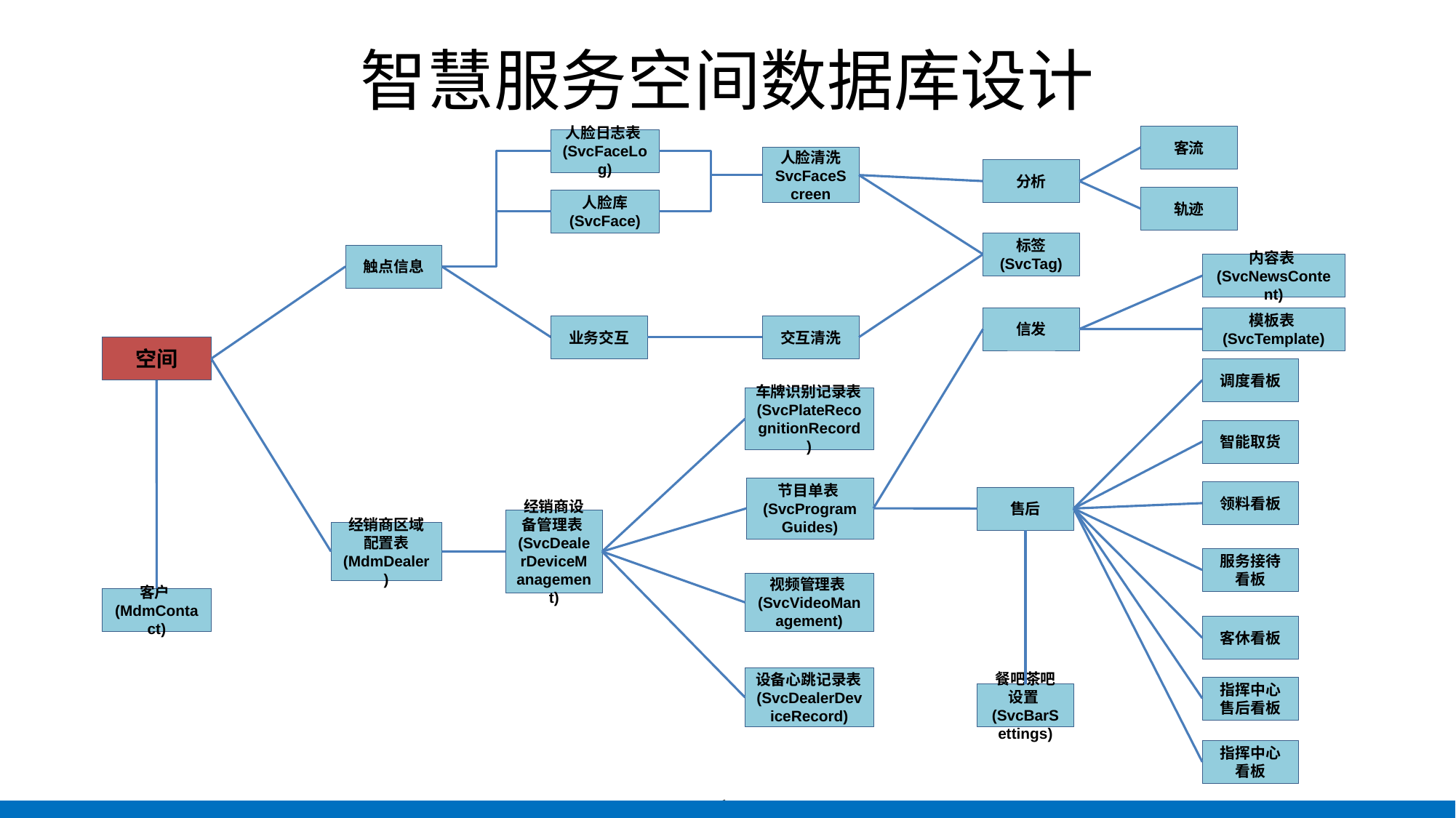

# 智慧服务空间数据库设计
客流
人脸日志表(SvcFaceLog)
人脸清洗
SvcFaceScreen
分析
轨迹
人脸库
(SvcFace)
标签
(SvcTag)
触点信息
内容表(SvcNewsContent)
模板表(SvcTemplate)
信发
业务交互
交互清洗
空间
调度看板
车牌识别记录表(SvcPlateRecognitionRecord)
智能取货
节目单表(SvcProgramGuides)
领料看板
售后
经销商设备管理表(SvcDealerDeviceManagement)
经销商区域配置表
(MdmDealer)
服务接待看板
视频管理表(SvcVideoManagement)
客户(MdmContact)
客休看板
设备心跳记录表(SvcDealerDeviceRecord)
指挥中心售后看板
餐吧茶吧设置(SvcBarSettings)
指挥中心看板